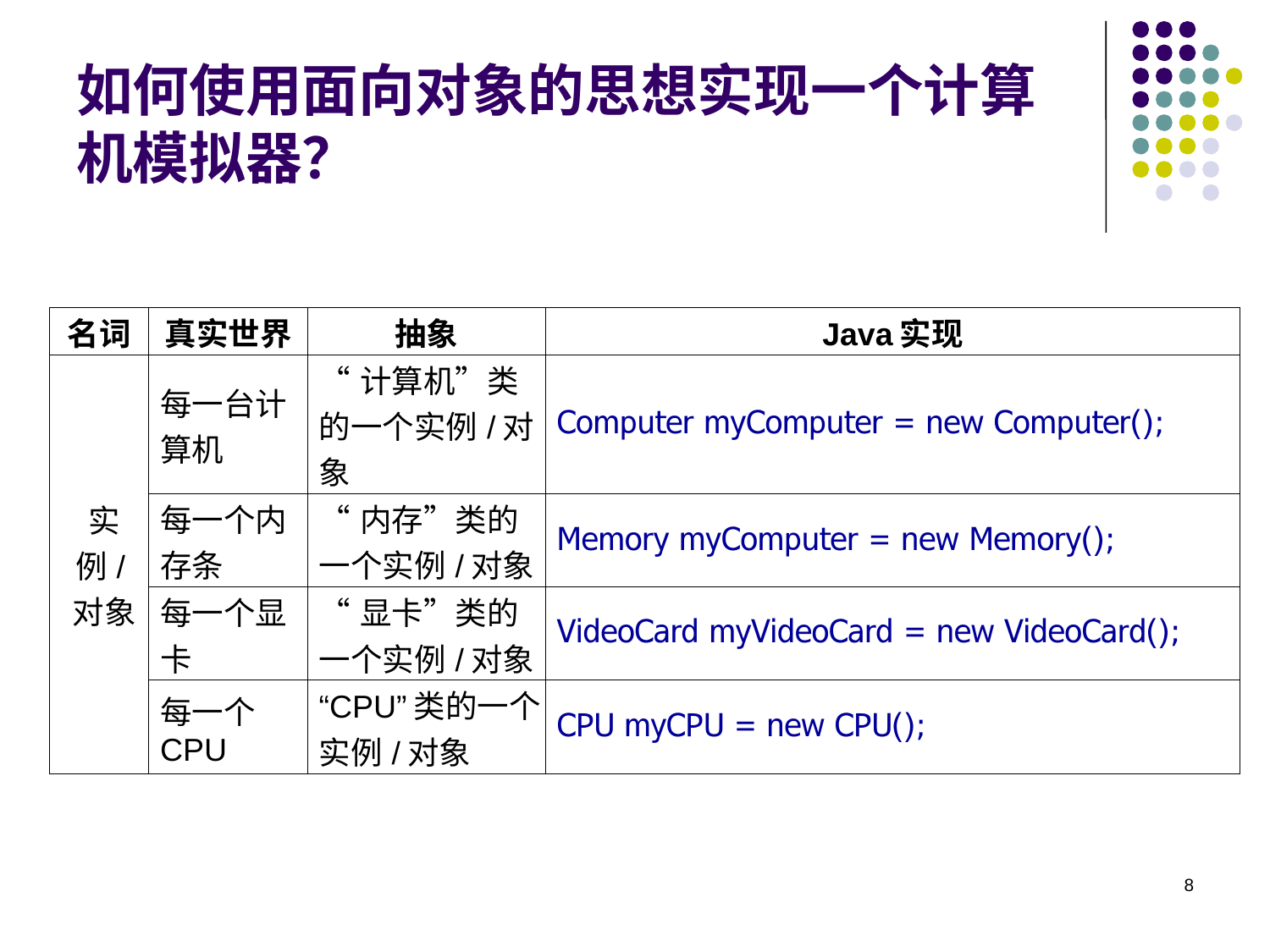

# 如何使用面向对象的思想实现一个计算机模拟器？
| 名词 | 真实世界 | 抽象 | Java实现 |
| --- | --- | --- | --- |
| 实例/对象 | 每一台计算机 | “计算机”类的一个实例/对象 | Computer myComputer = new Computer(); |
|  | 每一个内存条 | “内存”类的一个实例/对象 | Memory myComputer = new Memory(); |
|  | 每一个显卡 | “显卡”类的一个实例/对象 | VideoCard myVideoCard = new VideoCard(); |
|  | 每一个CPU | “CPU”类的一个实例/对象 | CPU myCPU = new CPU(); |
8